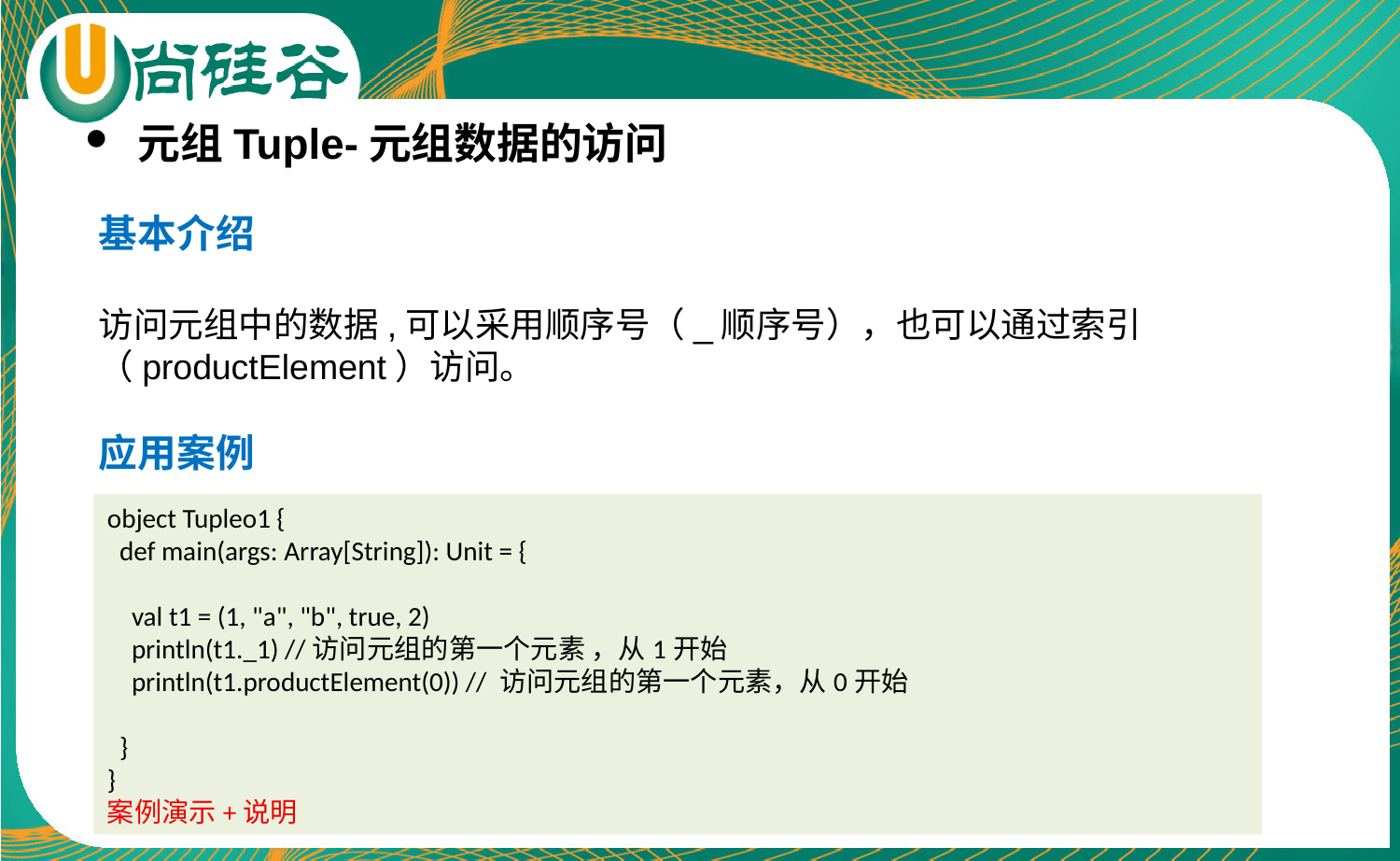

元组Tuple-元组数据的访问

基本介绍

访问元组中的数据,可以采用顺序号（_顺序号），也可以通过索引（productElement）访问。

应用案例

object Tupleo1 {
  def main(args: Array[String]): Unit = {

    val t1 = (1, "a", "b", true, 2)
    println(t1._1) //访问元组的第一个元素 ，从1开始
    println(t1.productElement(0)) // 访问元组的第一个元素，从0开始

  }
}
案例演示+说明